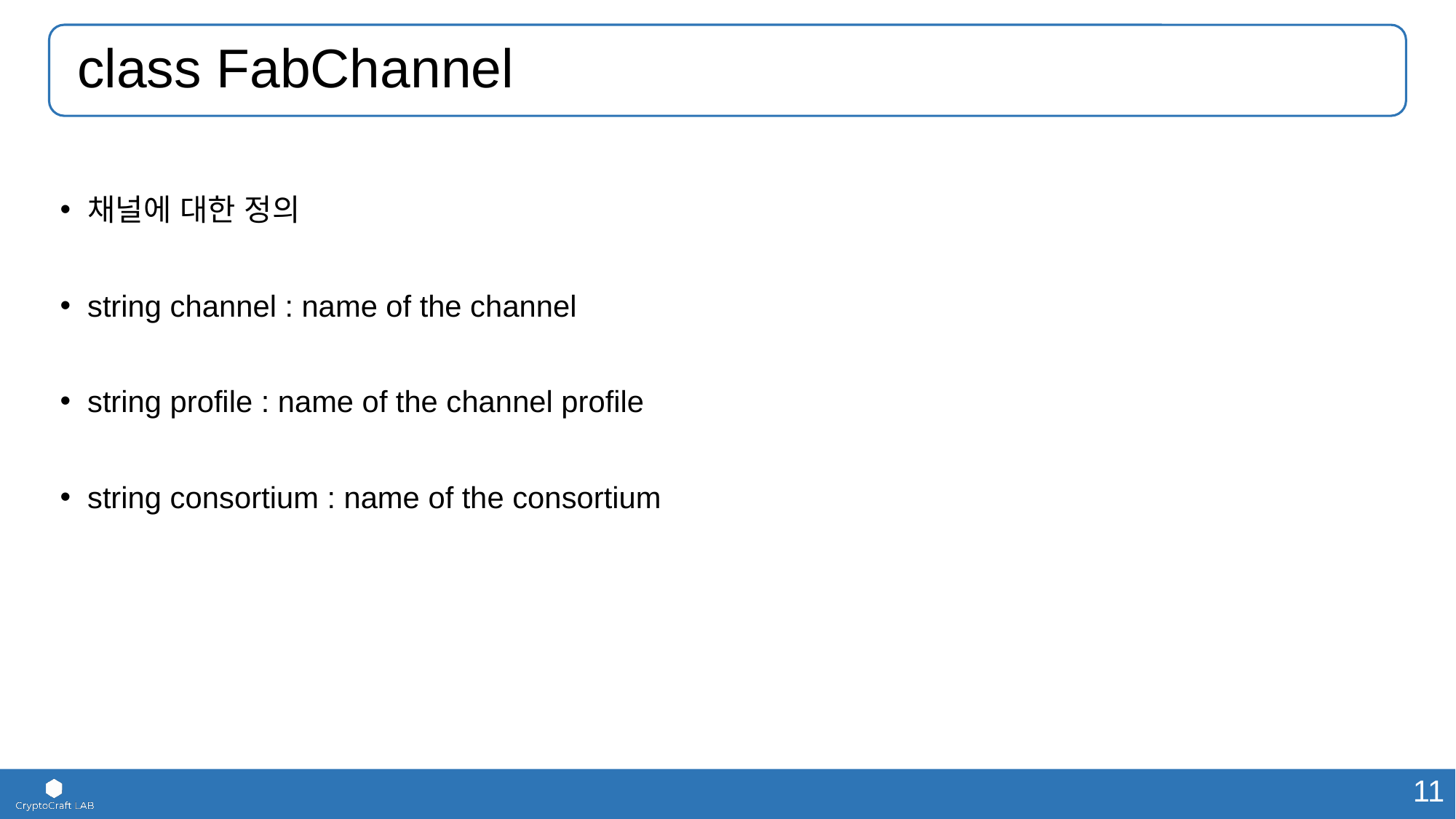

# class FabChannel

채널에 대한 정의

string channel : name of the channel

string profile : name of the channel profile

string consortium : name of the consortium